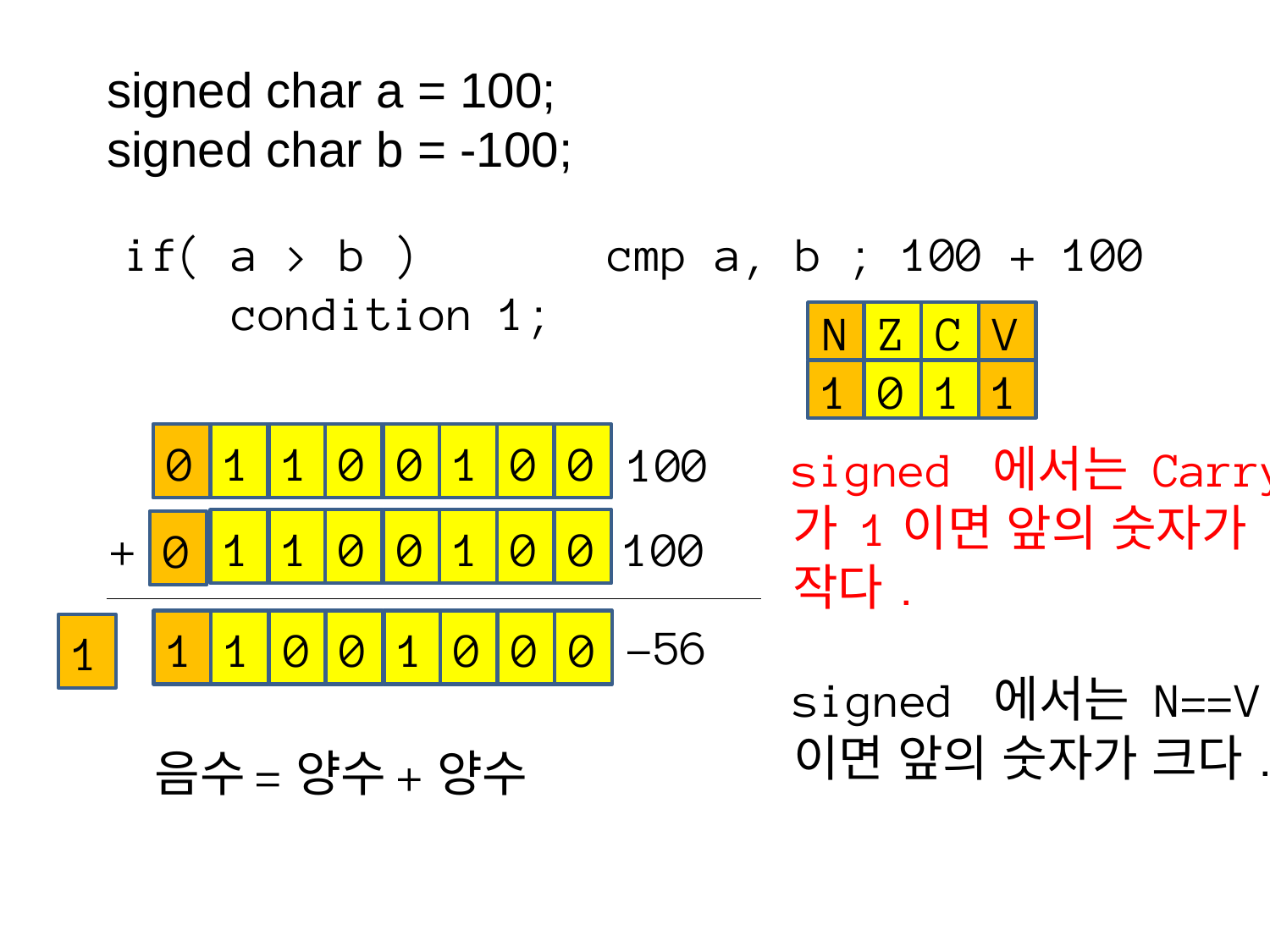

signed char a = 100;
signed char b = -100;
if( a > b )       cmp a, b ; 100 + 100
    condition 1;
N
Z
C
V
1
0
1
1
100
0
1
1
0
0
1
0
0
signed 에서는 Carry가 1이면 앞의 숫자가 작다.
+
100
1
1
0
0
1
0
0
0
-56
1
1
0
0
1
0
0
0
1
signed 에서는 N==V이면 앞의 숫자가 크다.
음수=양수+양수